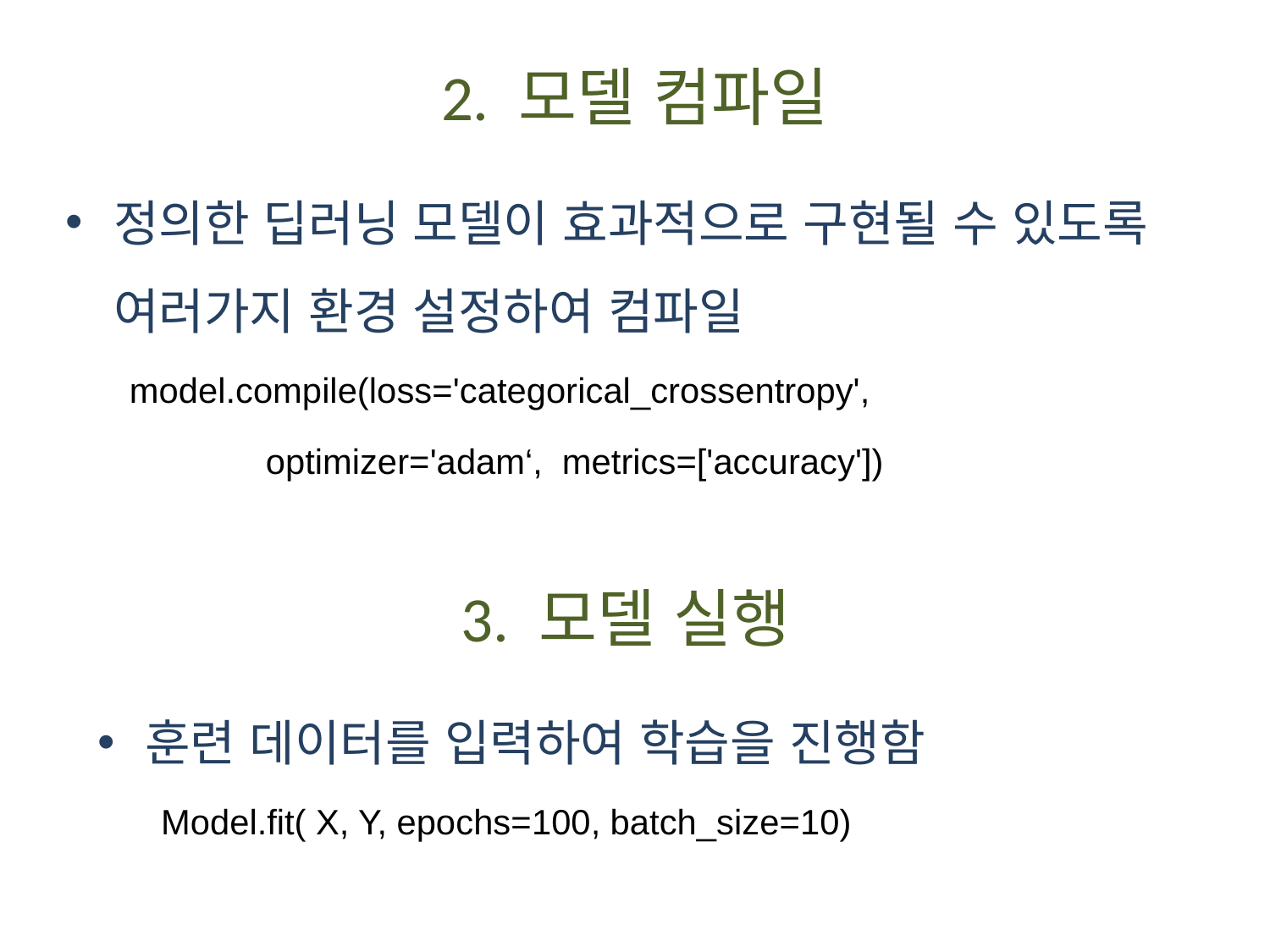

# 2. 모델 컴파일
정의한 딥러닝 모델이 효과적으로 구현될 수 있도록 여러가지 환경 설정하여 컴파일
model.compile(loss='categorical_crossentropy',
              optimizer='adam‘,  metrics=['accuracy'])

3. 모델 실행
훈련 데이터를 입력하여 학습을 진행함
Model.fit( X, Y, epochs=100, batch_size=10)